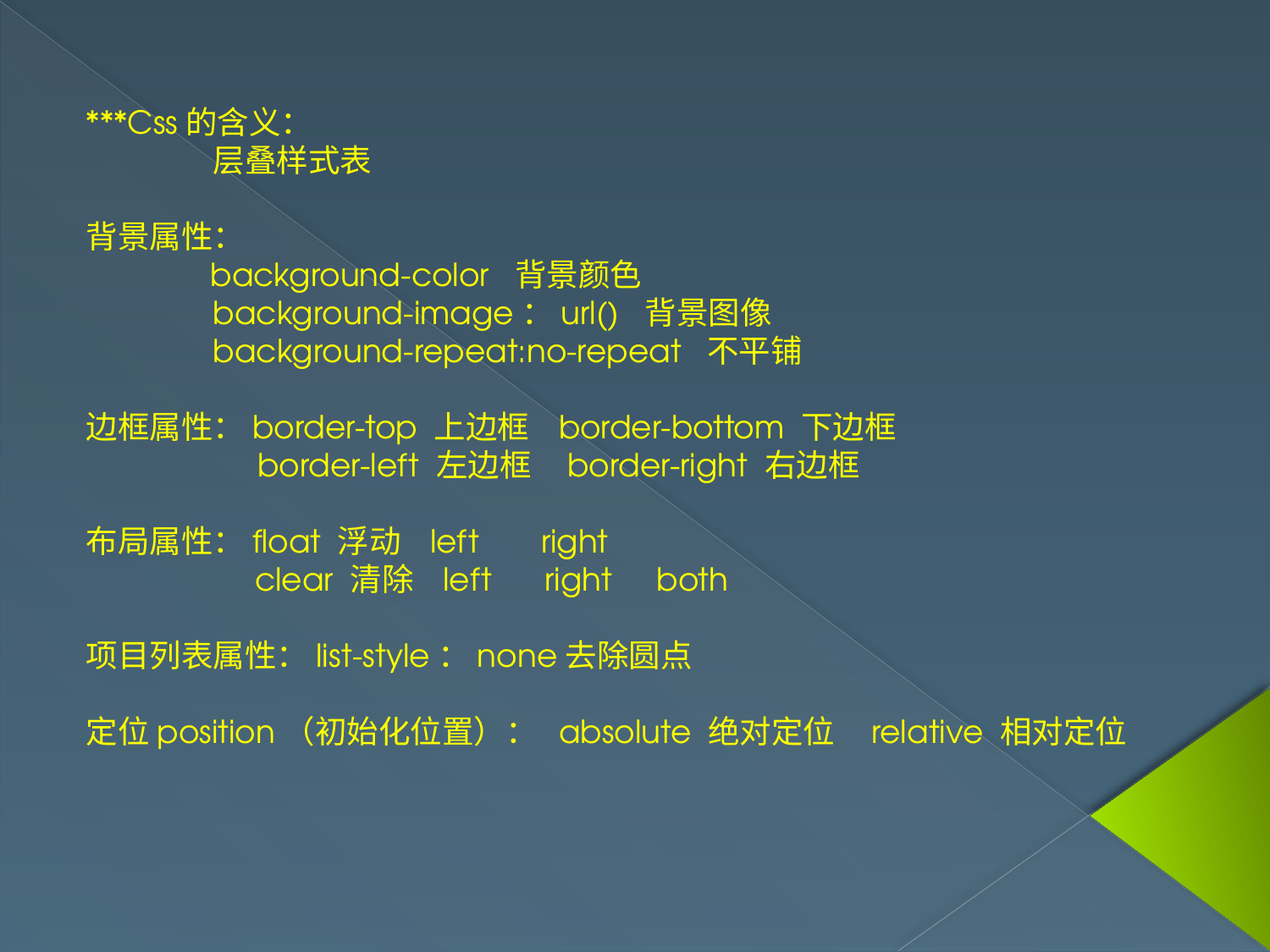

***Css的含义：
	层叠样式表

背景属性：
              background-color  背景颜色
	background-image：url()  背景图像
	background-repeat:no-repeat  不平铺

边框属性：border-top 上边框   border-bottom 下边框
	     border-left 左边框    border-right 右边框

布局属性：float 浮动   left       right
                   clear 清除   left      right     both

项目列表属性：list-style：none去除圆点

定位position（初始化位置）：  absolute 绝对定位    relative 相对定位